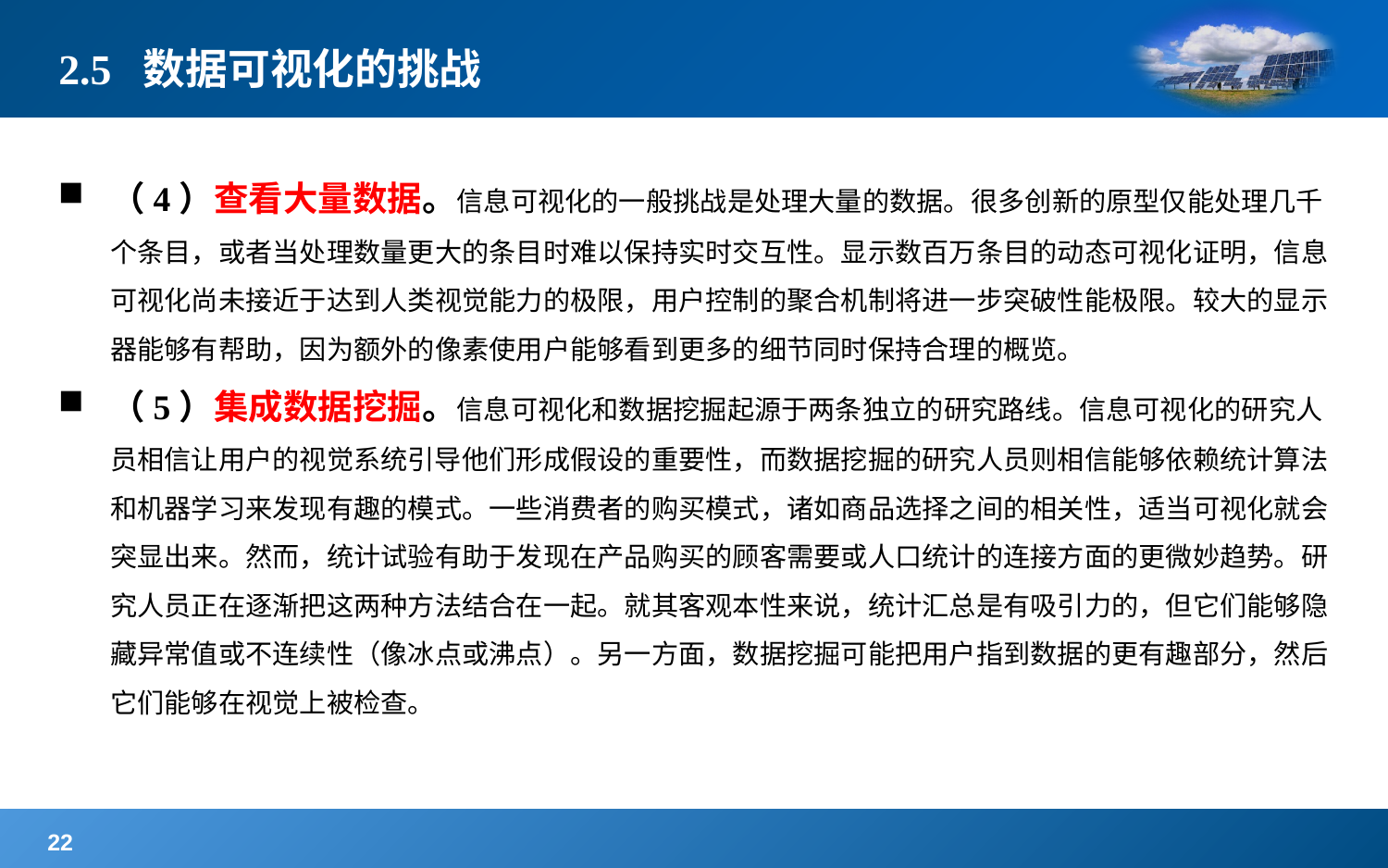

# 2.5  数据可视化的挑战
（4）查看大量数据。信息可视化的一般挑战是处理大量的数据。很多创新的原型仅能处理几千个条目，或者当处理数量更大的条目时难以保持实时交互性。显示数百万条目的动态可视化证明，信息可视化尚未接近于达到人类视觉能力的极限，用户控制的聚合机制将进一步突破性能极限。较大的显示器能够有帮助，因为额外的像素使用户能够看到更多的细节同时保持合理的概览。
（5）集成数据挖掘。信息可视化和数据挖掘起源于两条独立的研究路线。信息可视化的研究人员相信让用户的视觉系统引导他们形成假设的重要性，而数据挖掘的研究人员则相信能够依赖统计算法和机器学习来发现有趣的模式。一些消费者的购买模式，诸如商品选择之间的相关性，适当可视化就会突显出来。然而，统计试验有助于发现在产品购买的顾客需要或人口统计的连接方面的更微妙趋势。研究人员正在逐渐把这两种方法结合在一起。就其客观本性来说，统计汇总是有吸引力的，但它们能够隐藏异常值或不连续性（像冰点或沸点）。另一方面，数据挖掘可能把用户指到数据的更有趣部分，然后它们能够在视觉上被检查。